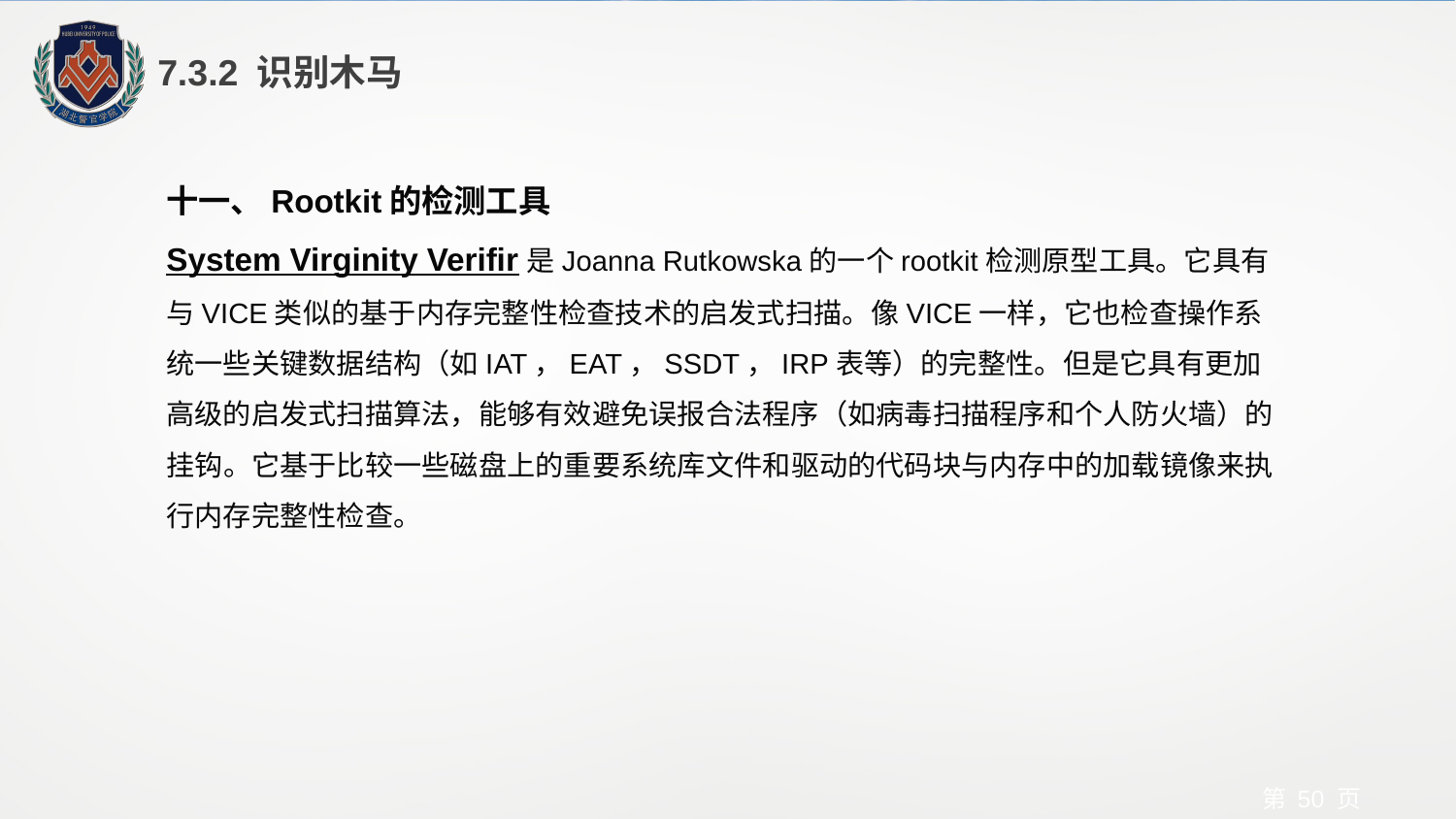

7.3.2 识别木马
十一、Rootkit的检测工具
System Virginity Verifir是Joanna Rutkowska的一个rootkit检测原型工具。它具有与VICE类似的基于内存完整性检查技术的启发式扫描。像VICE一样，它也检查操作系统一些关键数据结构（如IAT，EAT，SSDT，IRP表等）的完整性。但是它具有更加高级的启发式扫描算法，能够有效避免误报合法程序（如病毒扫描程序和个人防火墙）的挂钩。它基于比较一些磁盘上的重要系统库文件和驱动的代码块与内存中的加载镜像来执行内存完整性检查。